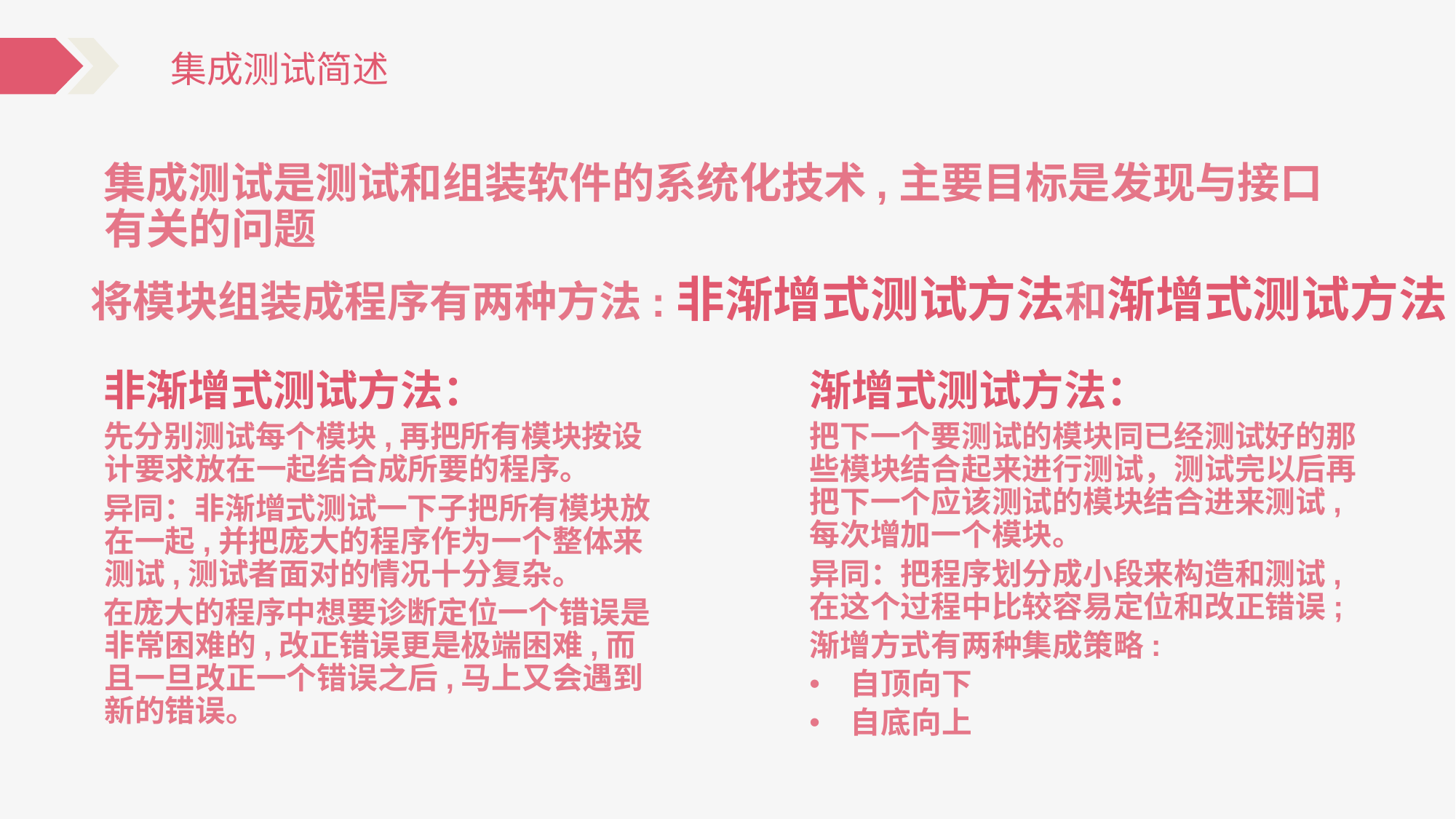

集成测试简述
集成测试是测试和组装软件的系统化技术,主要目标是发现与接口有关的问题
将模块组装成程序有两种方法:非渐增式测试方法和渐增式测试方法
非渐增式测试方法：
先分别测试每个模块,再把所有模块按设计要求放在一起结合成所要的程序。
异同：非渐增式测试一下子把所有模块放在一起,并把庞大的程序作为一个整体来测试,测试者面对的情况十分复杂。
在庞大的程序中想要诊断定位一个错误是非常困难的,改正错误更是极端困难,而且一旦改正一个错误之后,马上又会遇到新的错误。
渐增式测试方法：
把下一个要测试的模块同已经测试好的那些模块结合起来进行测试，测试完以后再把下一个应该测试的模块结合进来测试,每次增加一个模块。
异同：把程序划分成小段来构造和测试,在这个过程中比较容易定位和改正错误;
渐增方式有两种集成策略:
自顶向下
自底向上